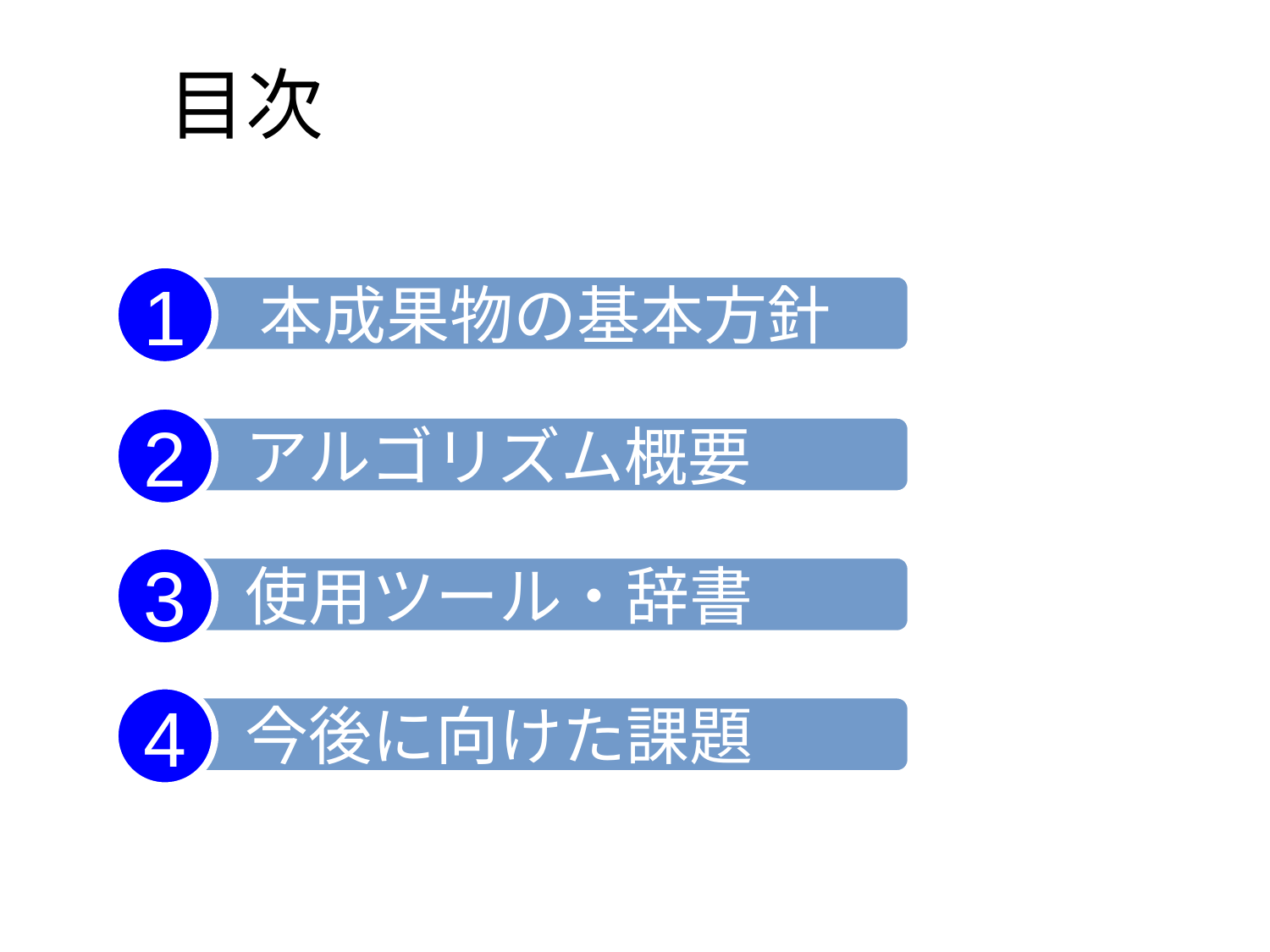

目次
1
   本成果物の基本方針
2
  アルゴリズム概要
3
  使用ツール・辞書
4
  今後に向けた課題